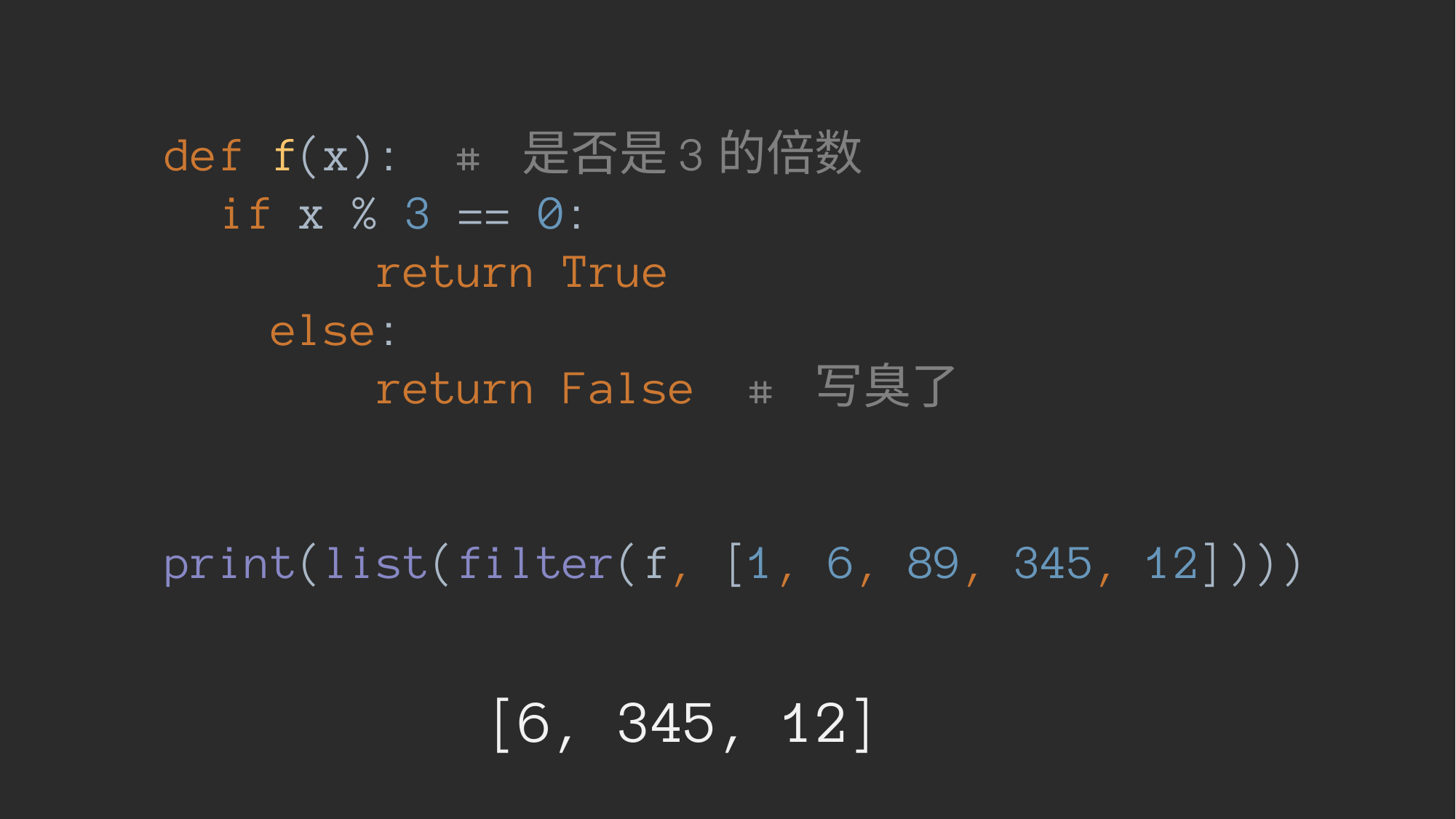

def f(x):  # 是否是3的倍数
    if x % 3 == 0:
        return True
    else:
        return False  # 写臭了
print(list(filter(f, [1, 6, 89, 345, 12])))
[6, 345, 12]